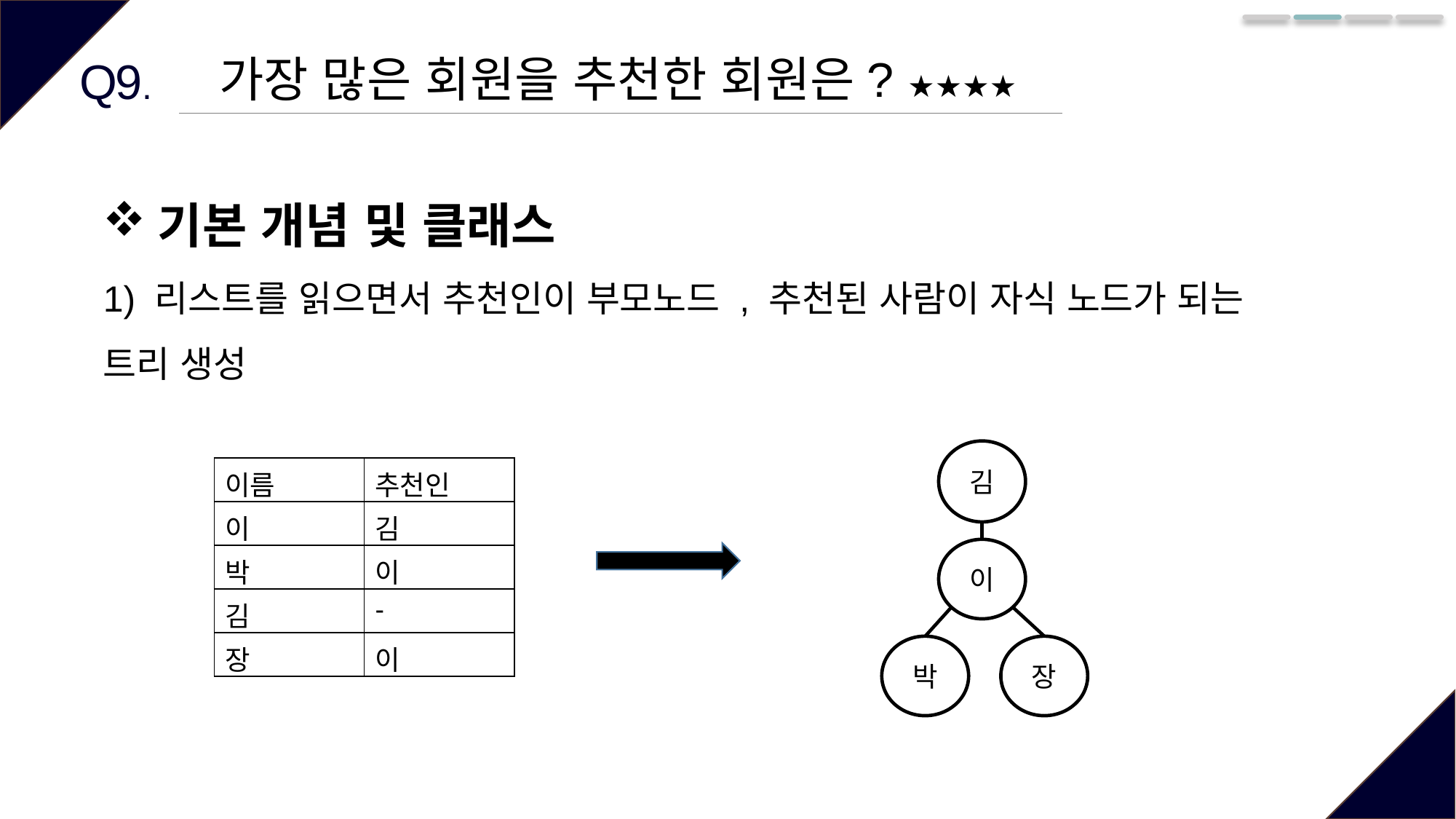

가장 많은 회원을 추천한 회원은? ★★★★

Q9.
기본 개념 및 클래스
1) 리스트를 읽으면서 추천인이 부모노드 , 추천된 사람이 자식 노드가 되는 트리 생성

김
이
박
장
| 이름 | 추천인 |
| --- | --- |
| 이 | 김 |
| 박 | 이 |
| 김 | - |
| 장 | 이 |